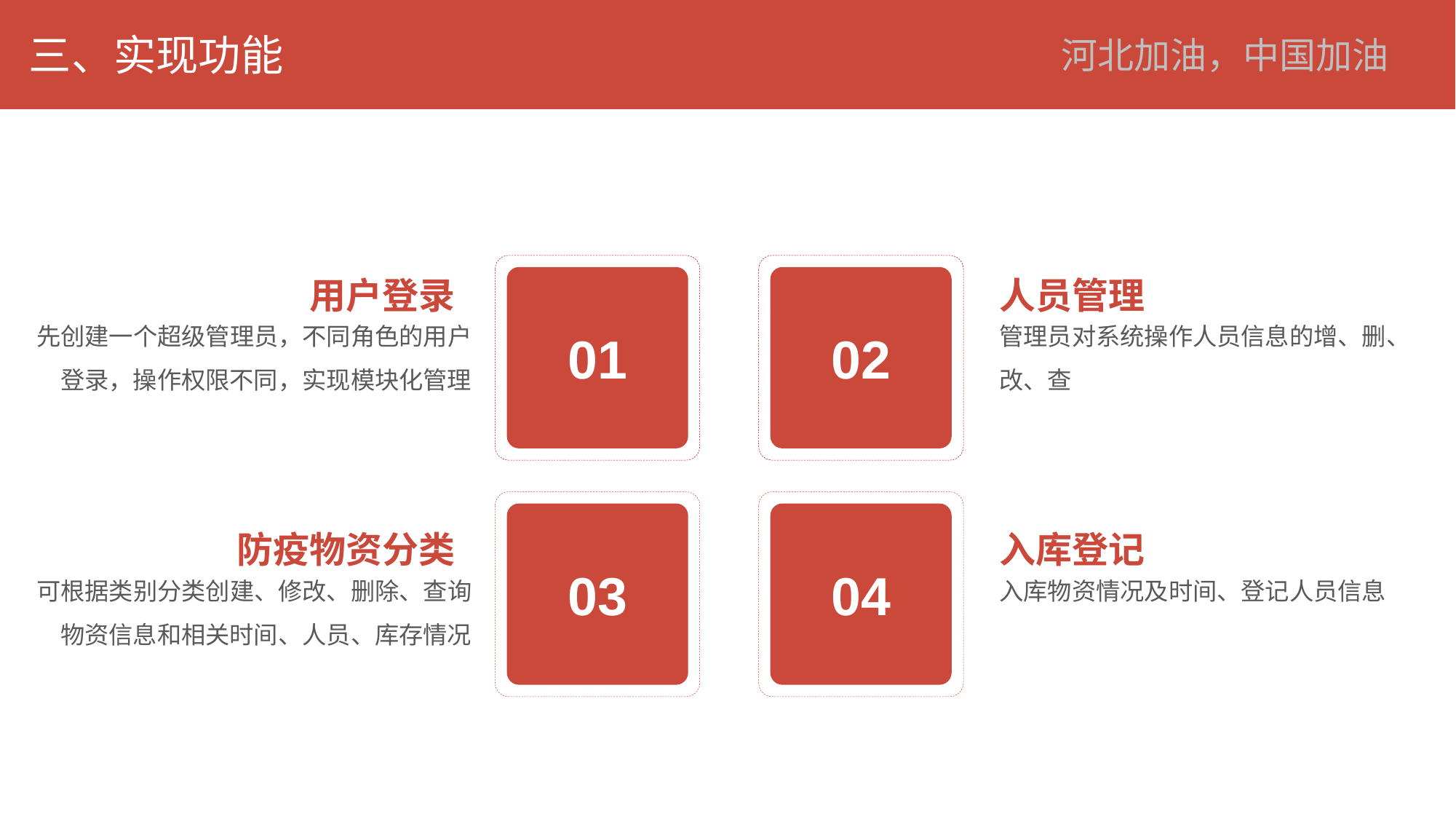

三、实现功能
河北加油，中国加油

用户登录
01
02
人员管理
管理员对系统操作人员信息的增、删、改、查
先创建一个超级管理员，不同角色的用户登录，操作权限不同，实现模块化管理

03
04
防疫物资分类
入库登记
可根据类别分类创建、修改、删除、查询物资信息和相关时间、人员、库存情况
入库物资情况及时间、登记人员信息